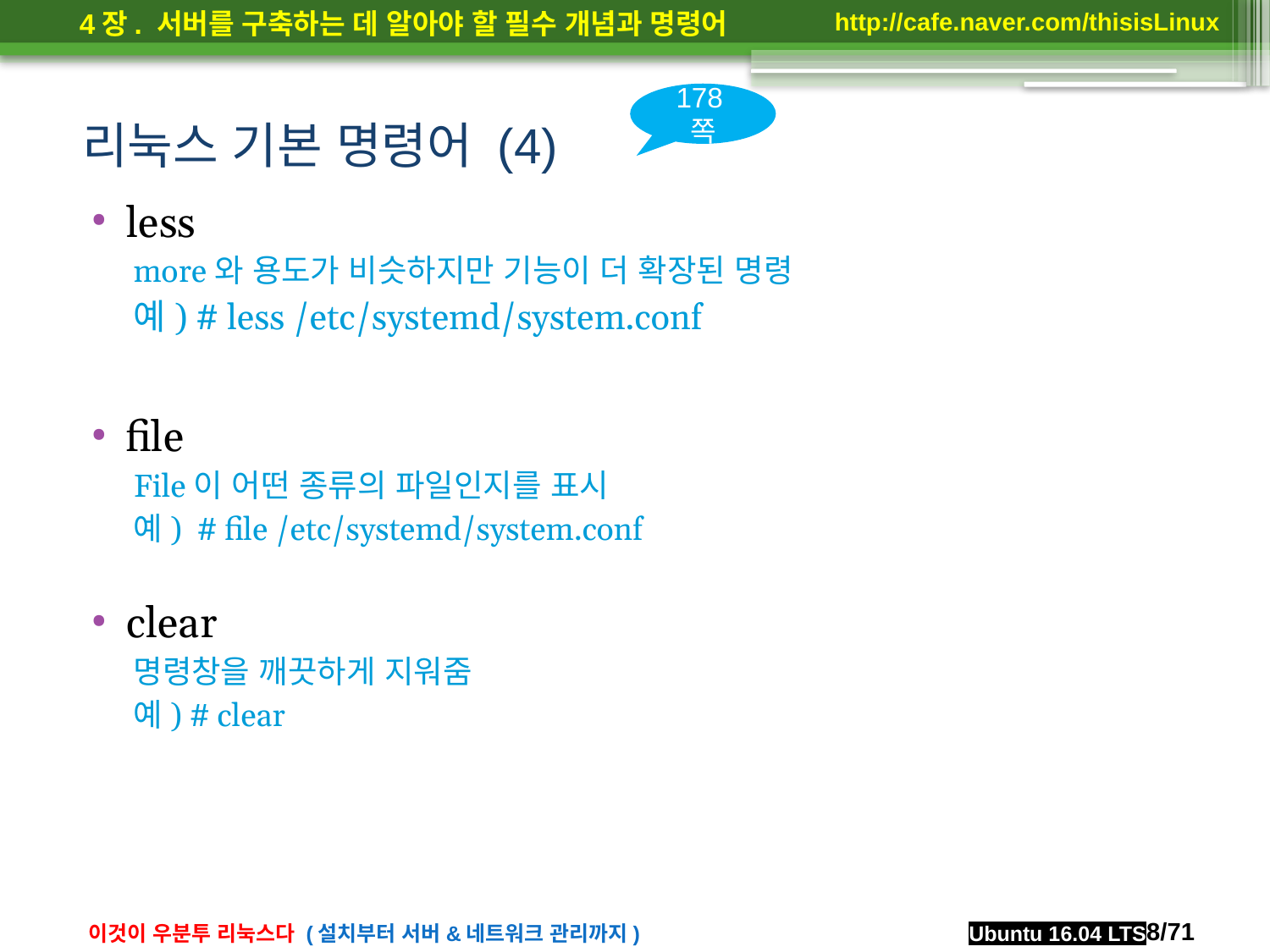

178쪽
# 리눅스 기본 명령어 (4)
less
more와 용도가 비슷하지만 기능이 더 확장된 명령
예) # less /etc/systemd/system.conf

file
File이 어떤 종류의 파일인지를 표시
예)  # file /etc/systemd/system.conf

clear
명령창을 깨끗하게 지워줌
예) # clear